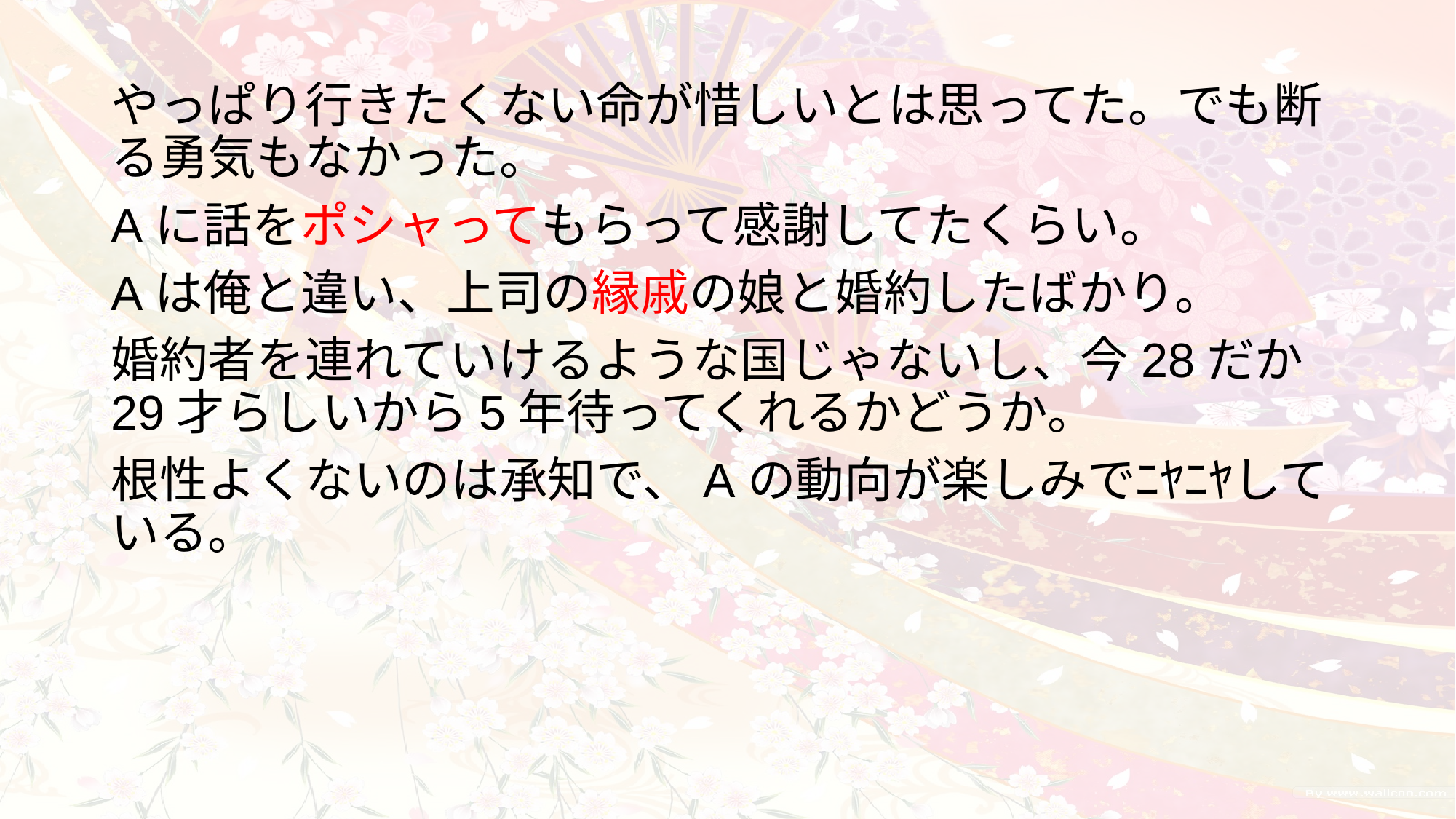

やっぱり行きたくない命が惜しいとは思ってた。でも断る勇気もなかった。
Aに話をポシャってもらって感謝してたくらい。
Aは俺と違い、上司の縁戚の娘と婚約したばかり。
婚約者を連れていけるような国じゃないし、今28だか29才らしいから5年待ってくれるかどうか。
根性よくないのは承知で、Aの動向が楽しみでﾆﾔﾆﾔしている。